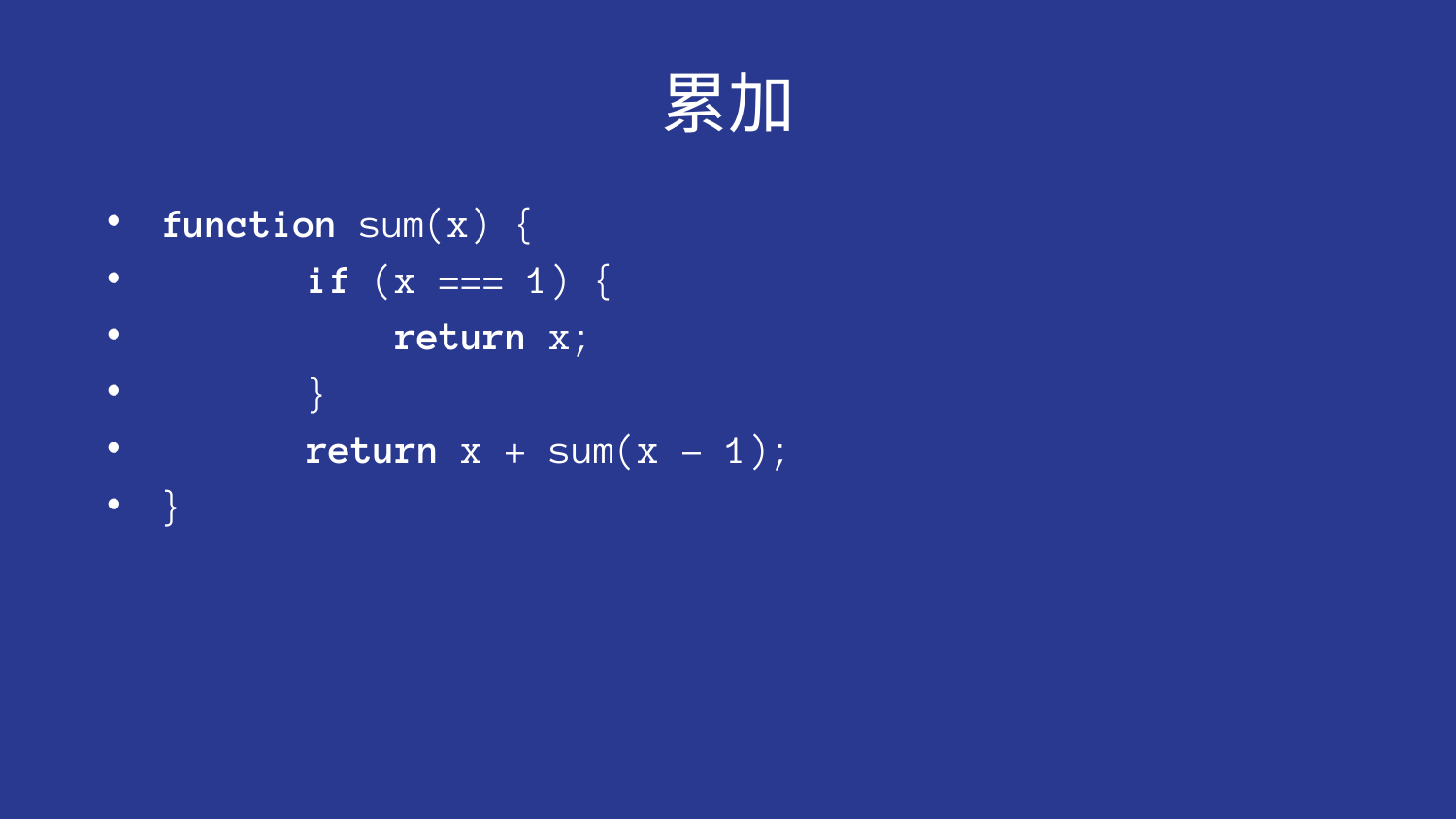

# 累加
function sum(x) {
	if (x === 1) {
	    return x;
	}
	return x + sum(x - 1);
}